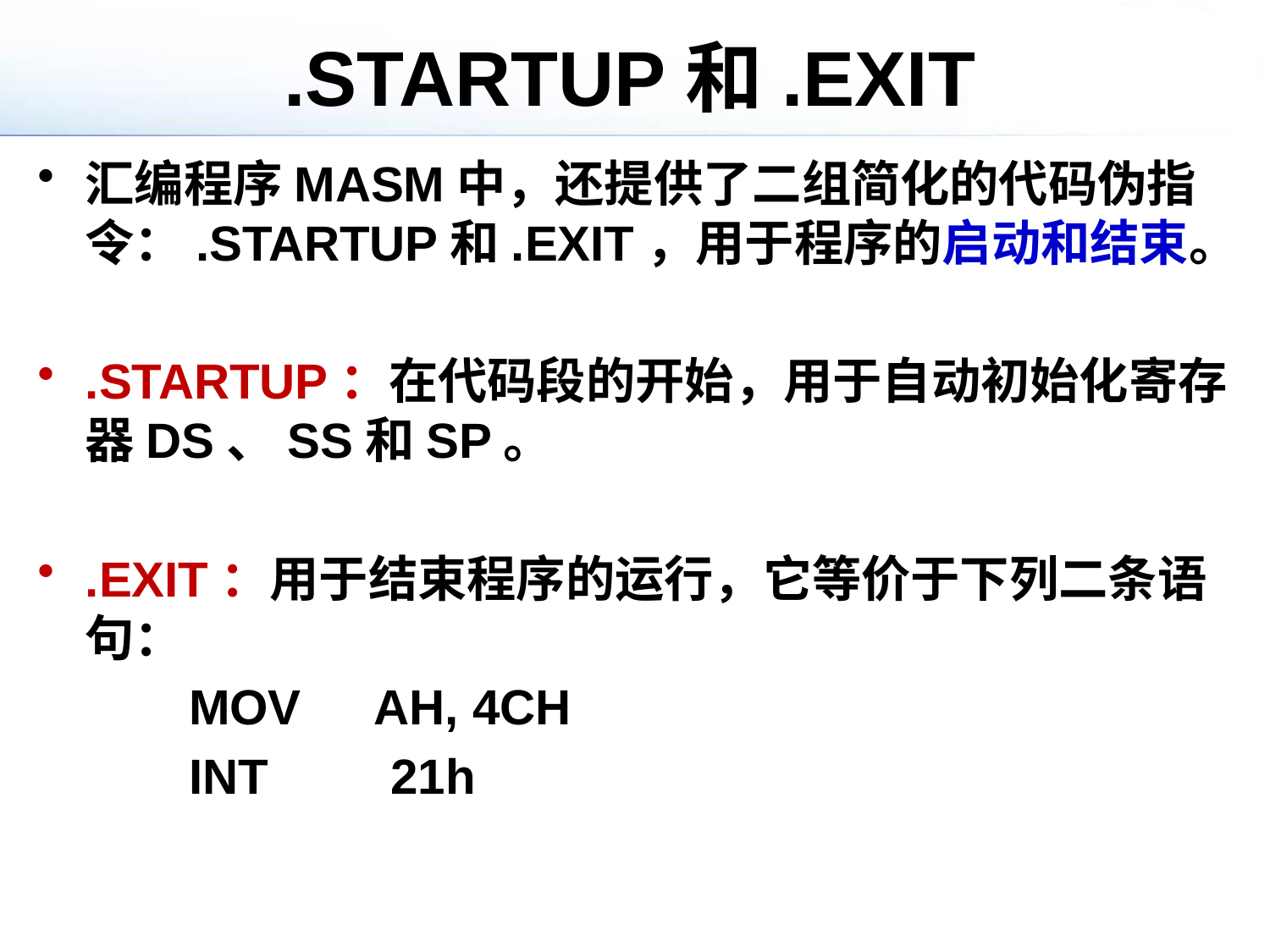

# .STARTUP和.EXIT
汇编程序MASM中，还提供了二组简化的代码伪指令：.STARTUP和.EXIT，用于程序的启动和结束。

.STARTUP：在代码段的开始，用于自动初始化寄存器DS、SS和SP。

.EXIT：用于结束程序的运行，它等价于下列二条语句：
           MOV　AH, 4CH
           INT　　21h